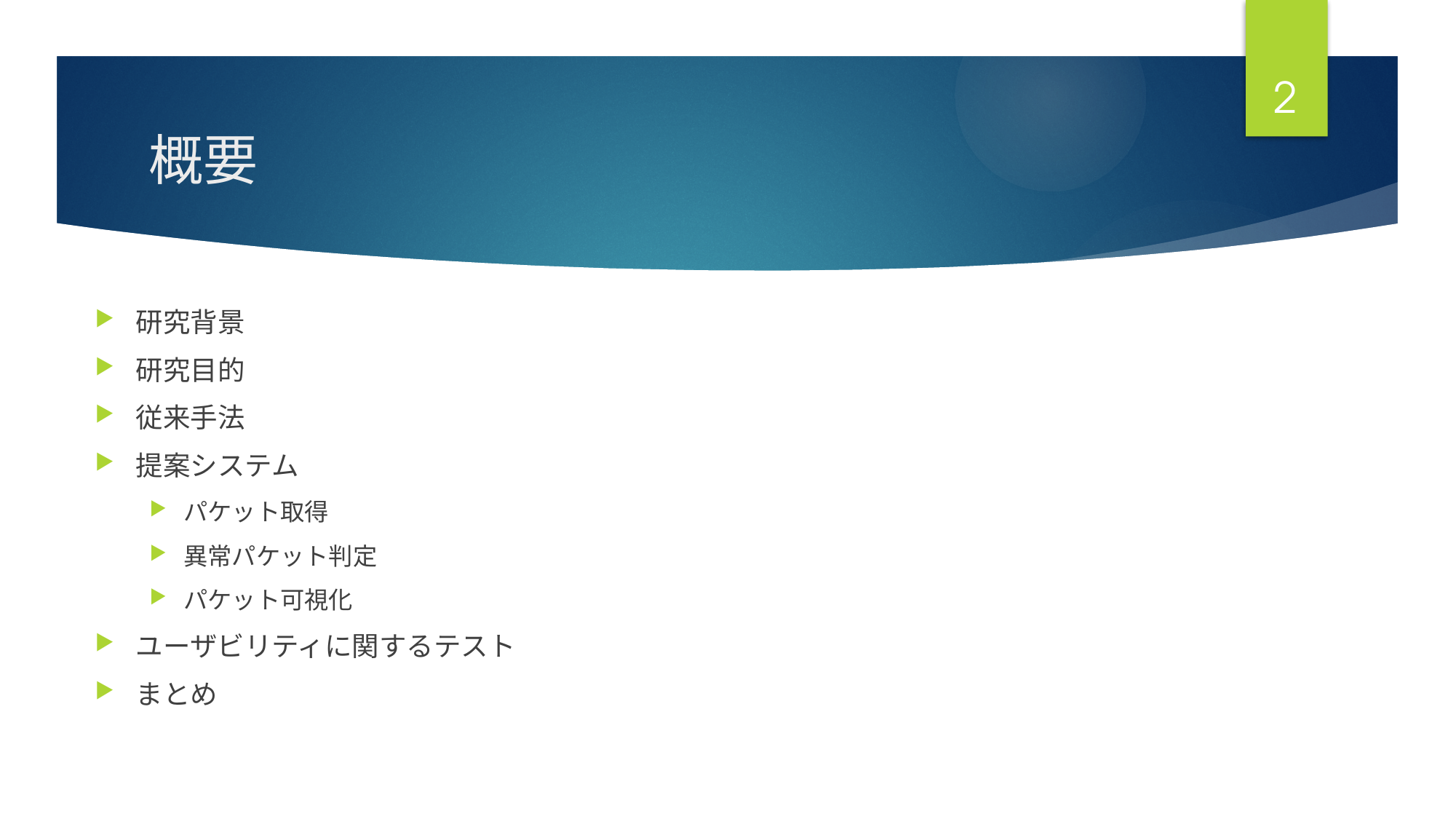

2
# 概要
研究背景
研究目的
従来手法
提案システム
パケット取得
異常パケット判定
パケット可視化
ユーザビリティに関するテスト
まとめ